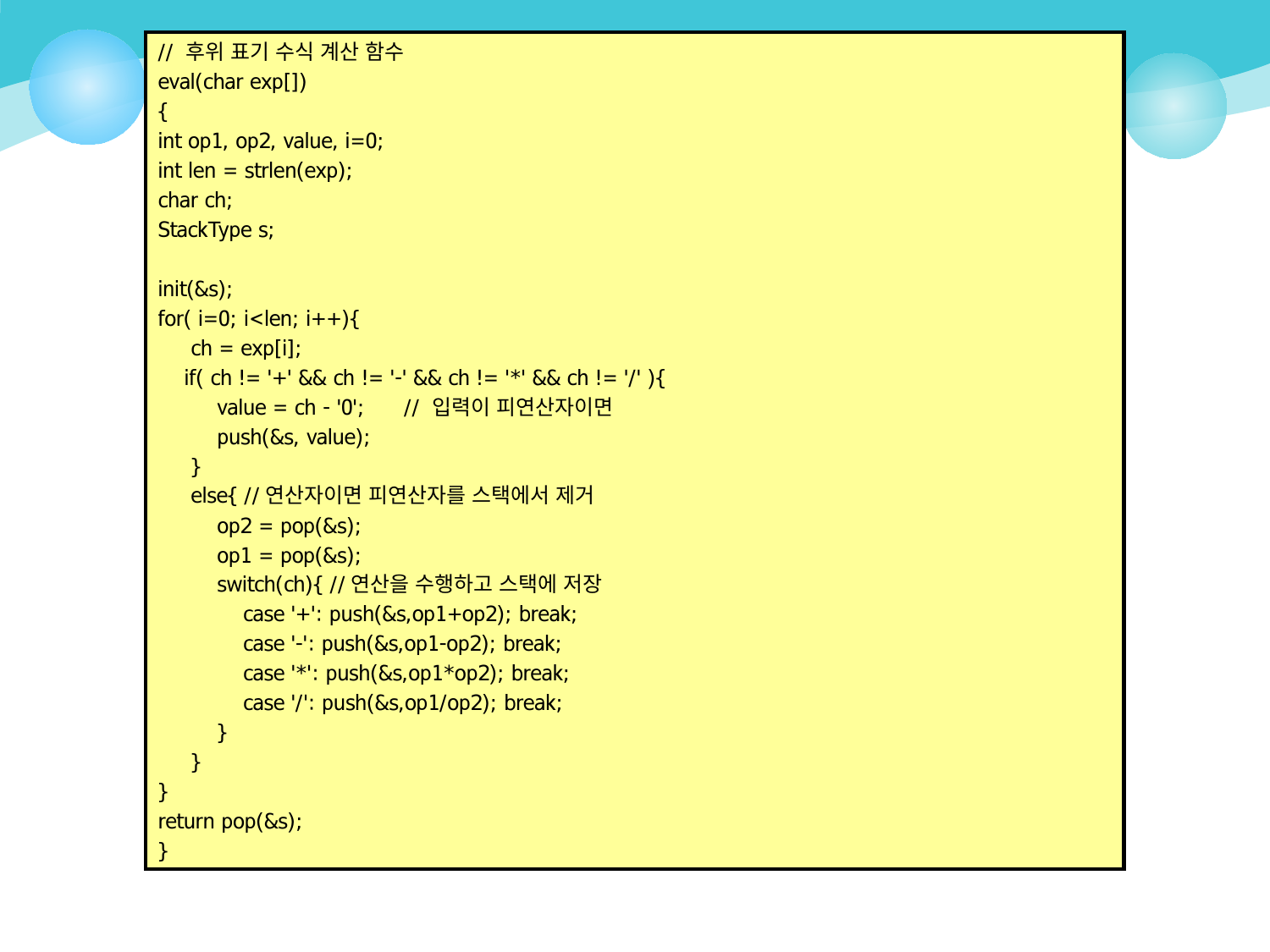

// 후위 표기 수식 계산 함수
eval(char exp[])
{
int op1, op2, value, i=0;
int len = strlen(exp);
char ch;
StackType s;

init(&s);
for( i=0; i<len; i++){
     ch = exp[i];
    if( ch != '+' && ch != '-' && ch != '*' && ch != '/' ){
         value = ch - '0';      // 입력이 피연산자이면
         push(&s, value);
     }
     else{ //연산자이면 피연산자를 스택에서 제거
         op2 = pop(&s);
         op1 = pop(&s);
         switch(ch){ //연산을 수행하고 스택에 저장
             case '+': push(&s,op1+op2); break;
             case '-': push(&s,op1-op2); break;
             case '*': push(&s,op1*op2); break;
             case '/': push(&s,op1/op2); break;
         }
     }
}
return pop(&s);
}